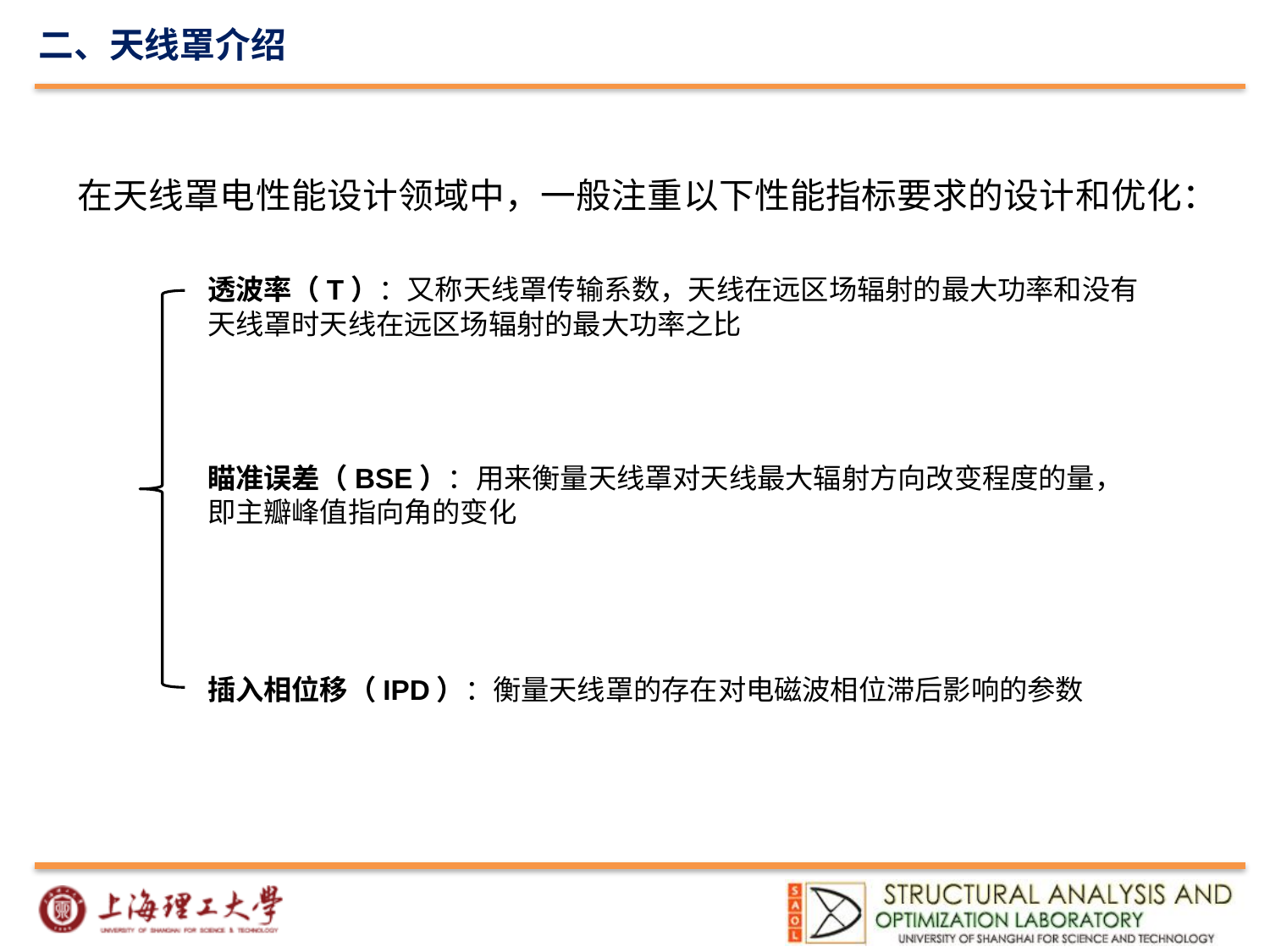

二、天线罩介绍
在天线罩电性能设计领域中，一般注重以下性能指标要求的设计和优化：
透波率（T）：又称天线罩传输系数，天线在远区场辐射的最大功率和没有天线罩时天线在远区场辐射的最大功率之比

瞄准误差（BSE）：用来衡量天线罩对天线最大辐射方向改变程度的量，即主瓣峰值指向角的变化
插入相位移（IPD）：衡量天线罩的存在对电磁波相位滞后影响的参数